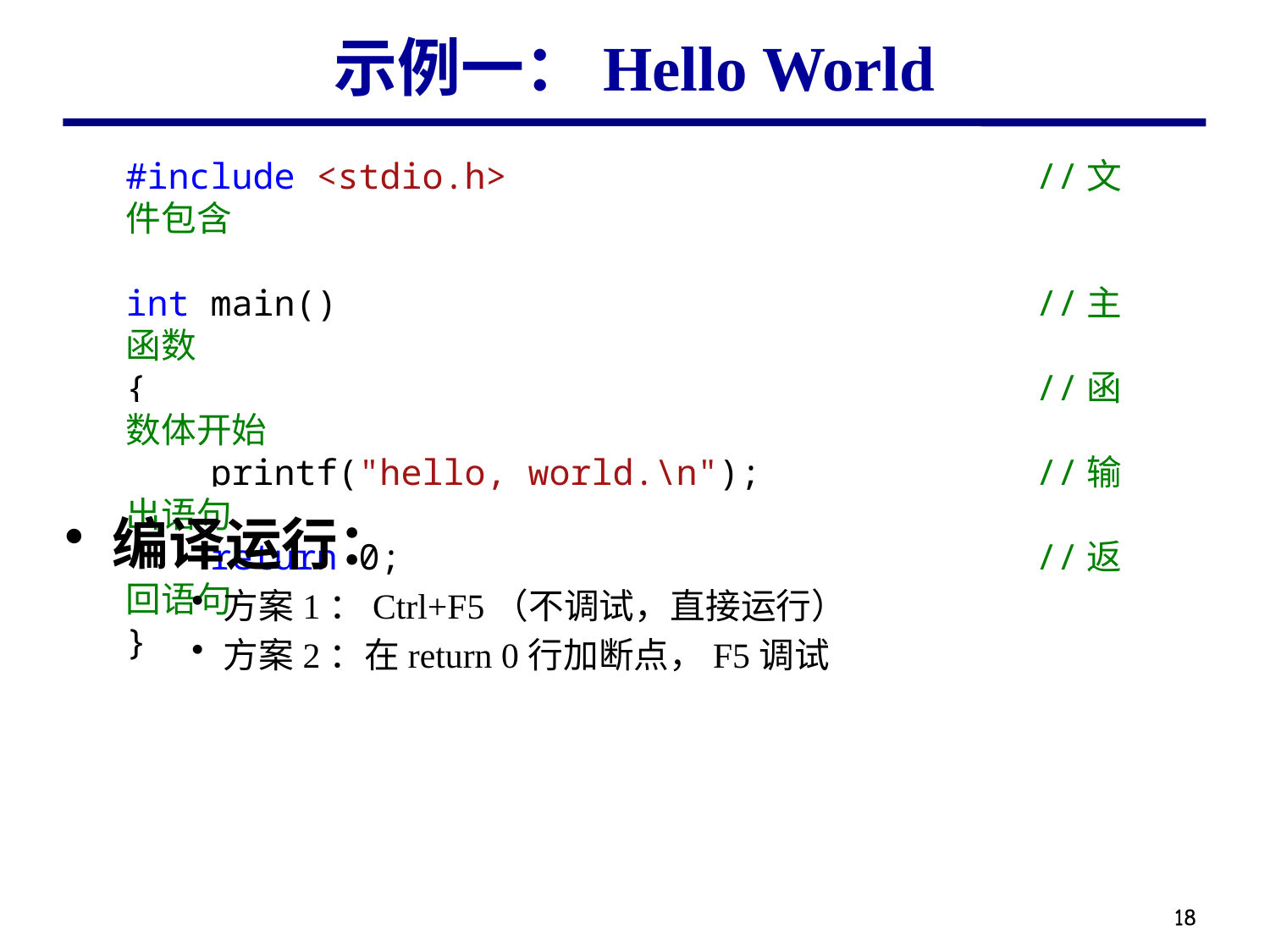

# 示例一：Hello World
#include <stdio.h>                         //文件包含

int main()                                 //主函数
{                                          //函数体开始
    printf("hello, world.\n");             //输出语句
    return 0;                              //返回语句
}
编译运行：
方案1：Ctrl+F5（不调试，直接运行）
方案2：在return 0行加断点，F5调试